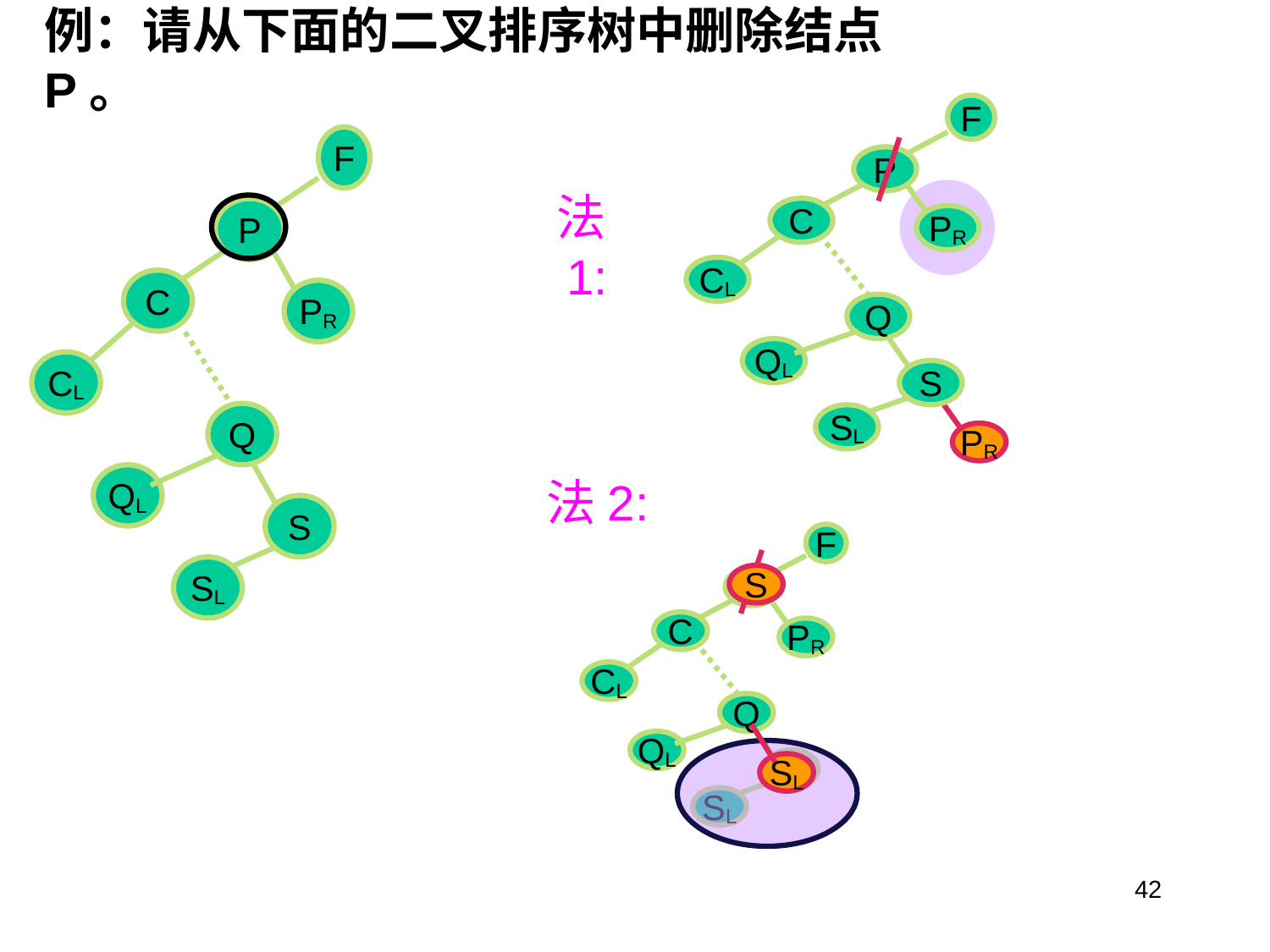

# 例：请从下面的二叉排序树中删除结点P。
F

P

C
PR

CL
Q

QL

S

SL
F

P

C
PR

CL
Q

QL

S

SL

法1:

PR
法2:
F

P

C
PR

CL
Q

QL

S

SL

S

SL

42